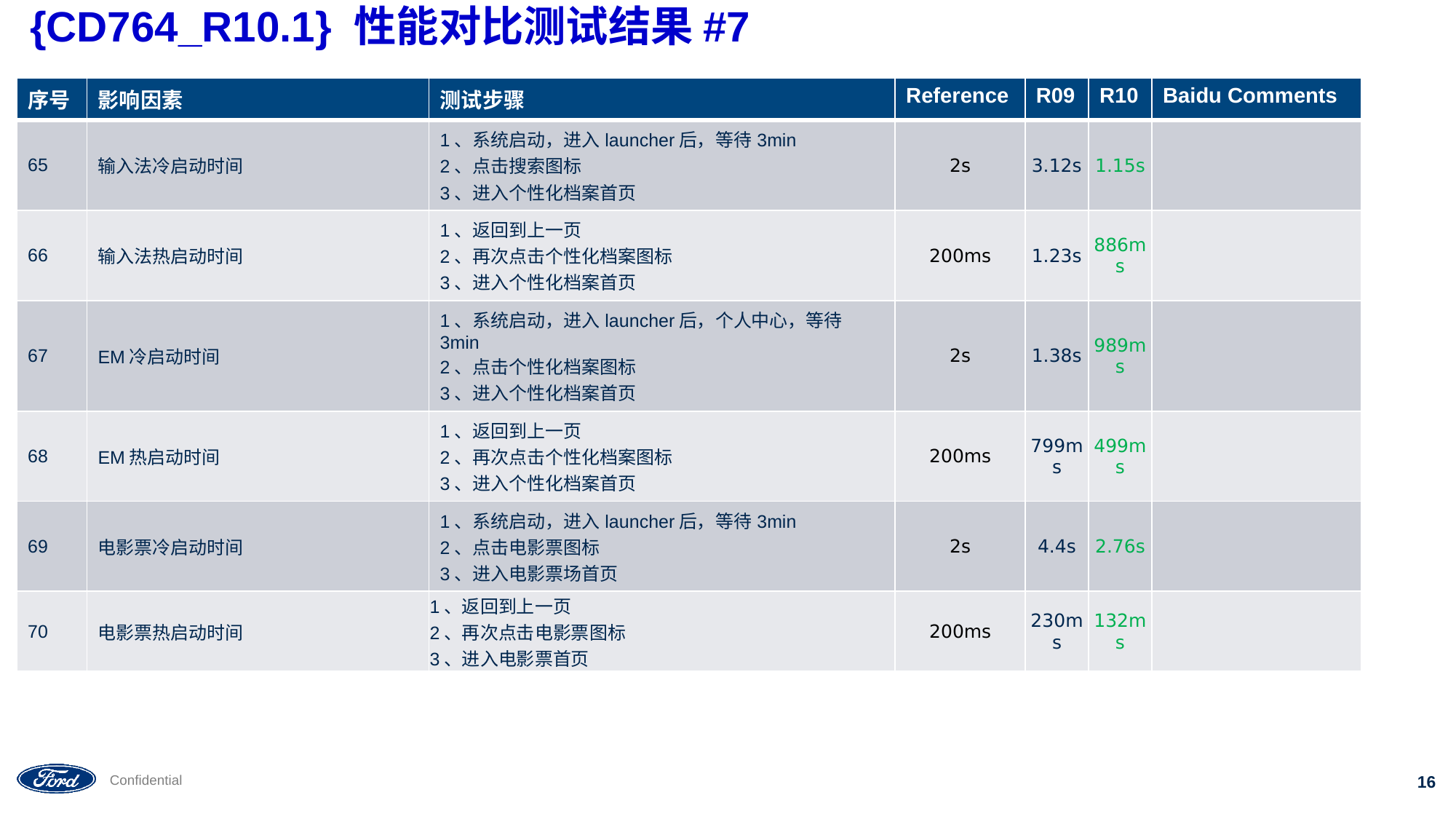

# {CD764_R10.1} 性能对比测试结果#7
| 序号 | 影响因素 | 测试步骤 | Reference | R09 | R10 | Baidu Comments |
| --- | --- | --- | --- | --- | --- | --- |
| 65 | 输入法冷启动时间 | 1、系统启动，进入launcher后，等待3min 2、点击搜索图标 3、进入个性化档案首页 | 2s | 3.12s | 1.15s |  |
| 66 | 输入法热启动时间 | 1、返回到上一页 2、再次点击个性化档案图标 3、进入个性化档案首页 | 200ms | 1.23s | 886ms |  |
| 67 | EM冷启动时间 | 1、系统启动，进入launcher后，个人中心，等待3min 2、点击个性化档案图标 3、进入个性化档案首页 | 2s | 1.38s | 989ms |  |
| 68 | EM热启动时间 | 1、返回到上一页 2、再次点击个性化档案图标 3、进入个性化档案首页 | 200ms | 799ms | 499ms |  |
| 69 | 电影票冷启动时间 | 1、系统启动，进入launcher后，等待3min 2、点击电影票图标 3、进入电影票场首页 | 2s | 4.4s | 2.76s |  |
| 70 | 电影票热启动时间 | 1、返回到上一页 2、再次点击电影票图标 3、进入电影票首页 | 200ms | 230ms | 132ms |  |